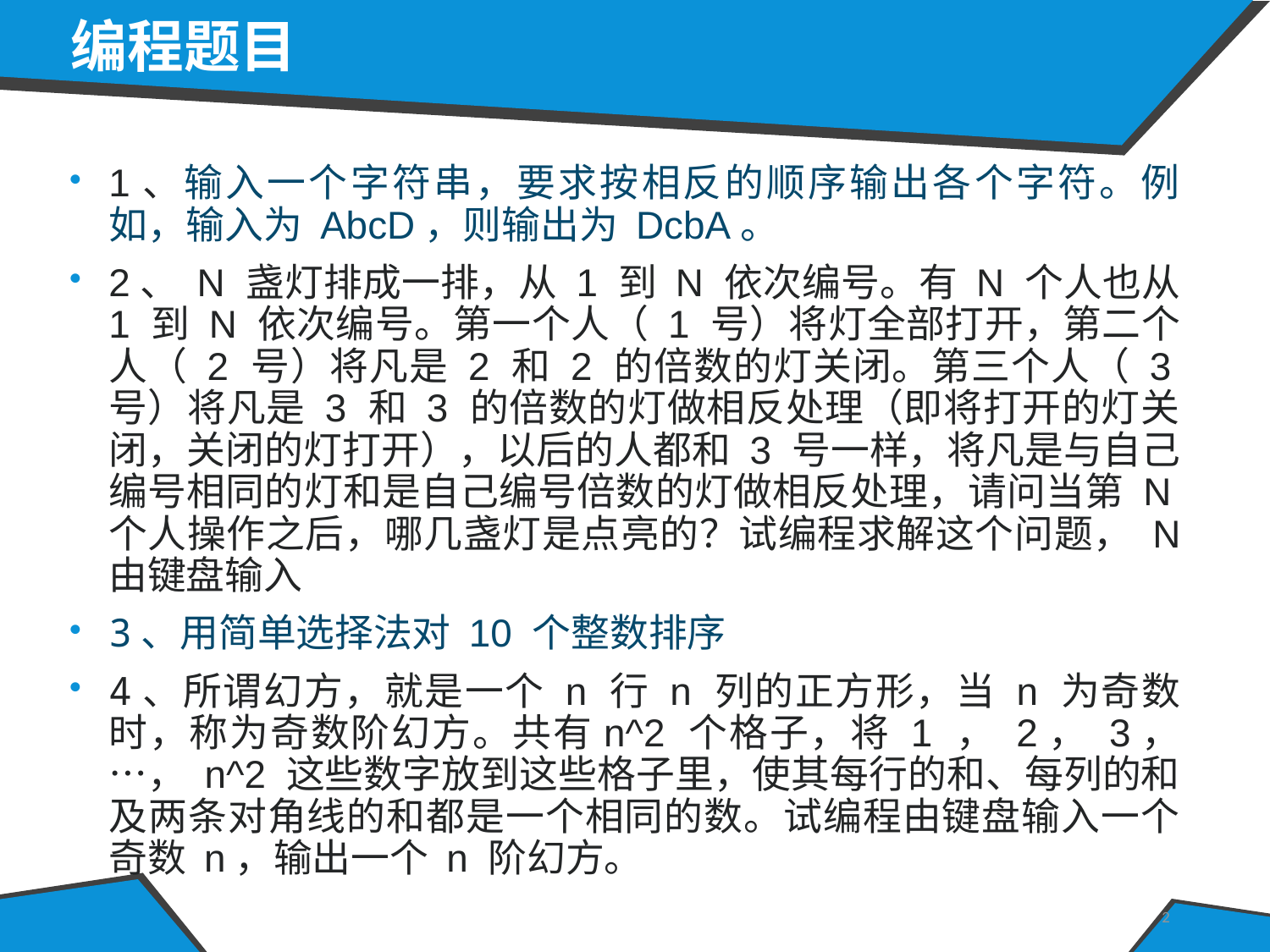

# 编程题目
1、输入一个字符串，要求按相反的顺序输出各个字符。例如，输入为 AbcD，则输出为 DcbA。
2、 N 盏灯排成一排，从 1 到 N 依次编号。有 N 个人也从 1 到 N 依次编号。第一个人（ 1 号）将灯全部打开，第二个人（ 2 号）将凡是 2 和 2 的倍数的灯关闭。第三个人（ 3号）将凡是 3 和 3 的倍数的灯做相反处理（即将打开的灯关闭，关闭的灯打开），以后的人都和 3 号一样，将凡是与自己编号相同的灯和是自己编号倍数的灯做相反处理，请问当第 N个人操作之后，哪几盏灯是点亮的？试编程求解这个问题， N 由键盘输入
3、用简单选择法对 10 个整数排序
4、所谓幻方，就是一个 n 行 n 列的正方形，当 n 为奇数时，称为奇数阶幻方。共有n^2 个格子，将 1 ， 2， 3，…， n^2 这些数字放到这些格子里，使其每行的和、每列的和及两条对角线的和都是一个相同的数。试编程由键盘输入一个奇数 n，输出一个 n 阶幻方。
2